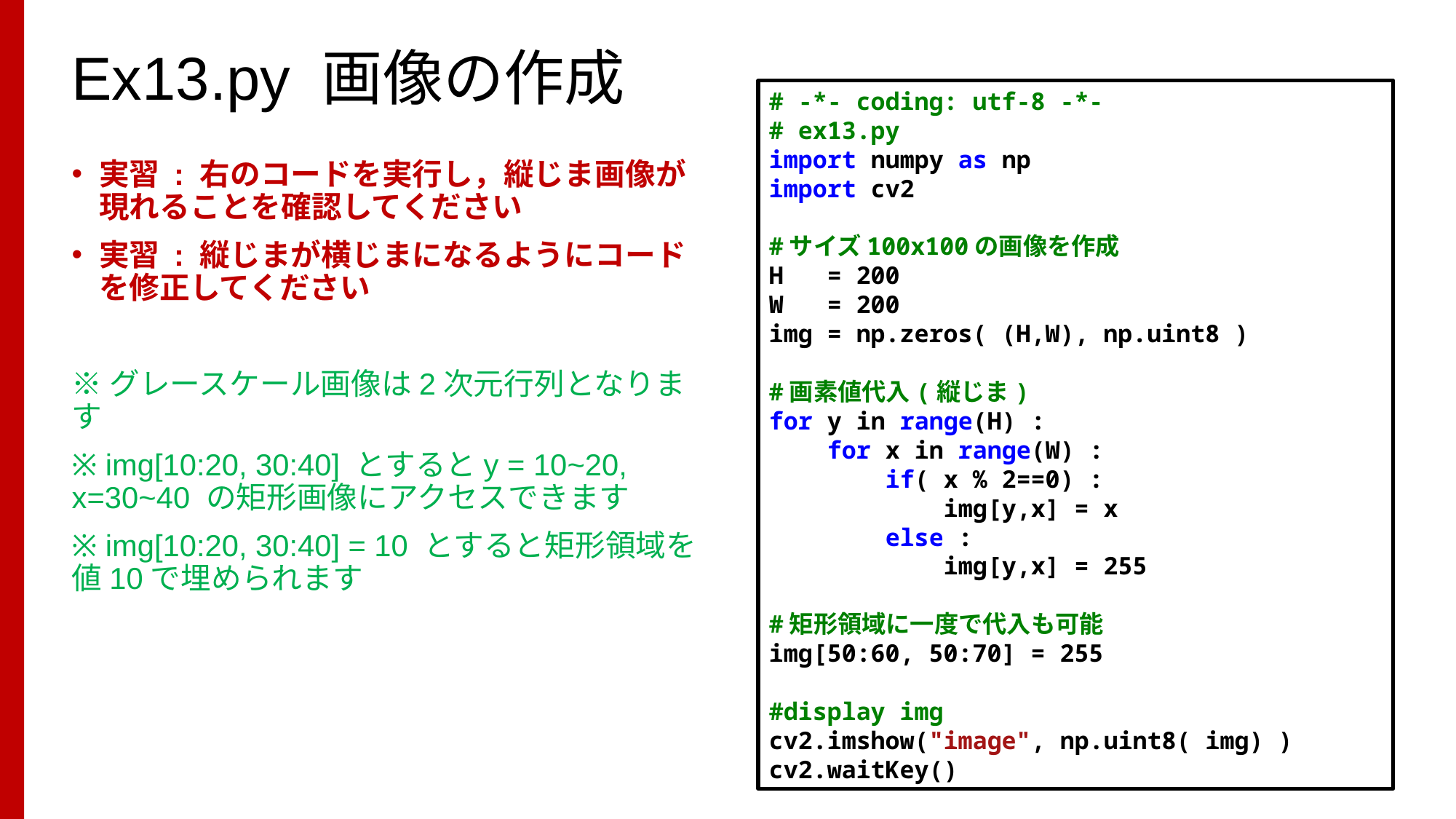

# Ex13.py 画像の作成
# -*- coding: utf-8 -*-
# ex13.py
import numpy as np
import cv2

#サイズ100x100の画像を作成
H   = 200
W   = 200
img = np.zeros( (H,W), np.uint8 )

#画素値代入(縦じま)
for y in range(H) :
    for x in range(W) :
        if( x % 2==0) :
            img[y,x] = x
        else :
            img[y,x] = 255

#矩形領域に一度で代入も可能
img[50:60, 50:70] = 255

#display img
cv2.imshow("image", np.uint8( img) )
cv2.waitKey()
実習 : 右のコードを実行し，縦じま画像が現れることを確認してください
実習 : 縦じまが横じまになるようにコードを修正してください

※グレースケール画像は2次元行列となります
※ img[10:20, 30:40] とするとy = 10~20, x=30~40 の矩形画像にアクセスできます
※ img[10:20, 30:40] = 10 とすると矩形領域を値10で埋められます